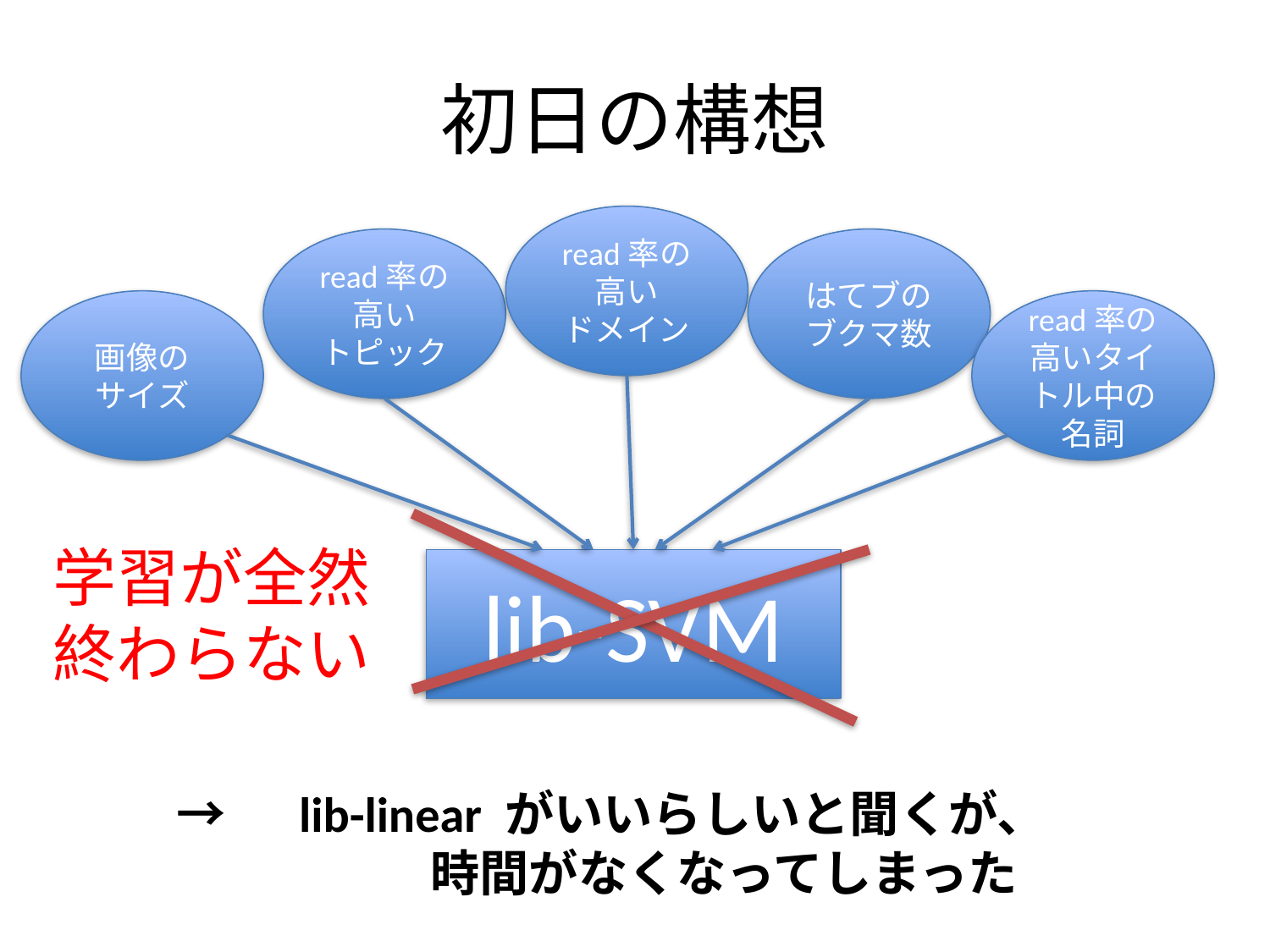

# 初日の構想
read率の高い
ドメイン
read率の高い
トピック
はてブのブクマ数
画像の
サイズ
read率の高いタイトル中の
名詞
学習が全然
終わらない
lib-SVM
→　lib-linear がいいらしいと聞くが、
		時間がなくなってしまった